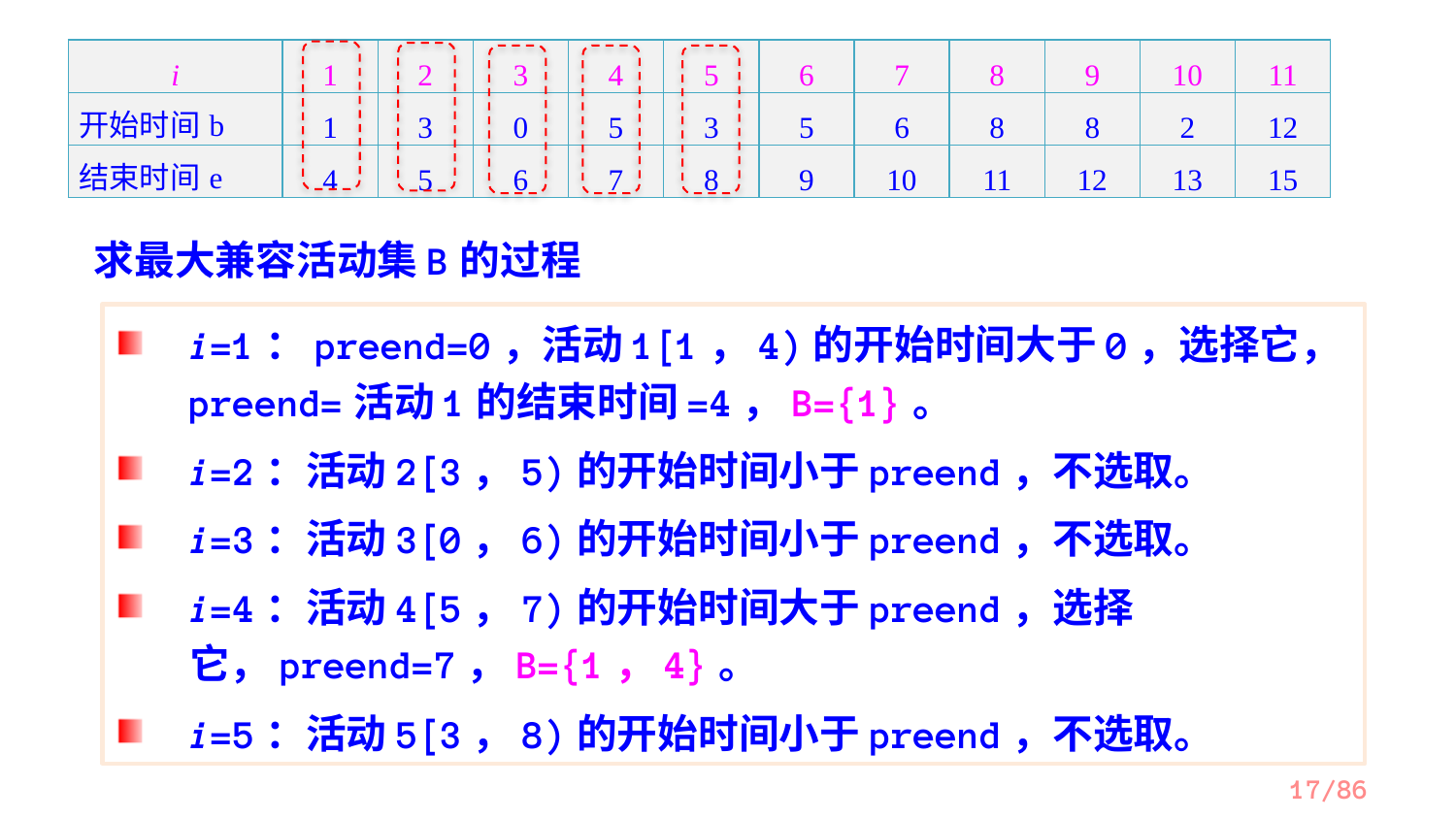

| i | 1 | 2 | 3 | 4 | 5 | 6 | 7 | 8 | 9 | 10 | 11 |
| --- | --- | --- | --- | --- | --- | --- | --- | --- | --- | --- | --- |
| 开始时间b | 1 | 3 | 0 | 5 | 3 | 5 | 6 | 8 | 8 | 2 | 12 |
| 结束时间e | 4 | 5 | 6 | 7 | 8 | 9 | 10 | 11 | 12 | 13 | 15 |

求最大兼容活动集B的过程
i=1：preend=0，活动1[1，4)的开始时间大于0，选择它，preend=活动1的结束时间=4，B={1}。
i=2：活动2[3，5)的开始时间小于preend，不选取。
i=3：活动3[0，6)的开始时间小于preend，不选取。
i=4：活动4[5，7)的开始时间大于preend，选择它，preend=7，B={1，4}。
i=5：活动5[3，8)的开始时间小于preend，不选取。
17/86